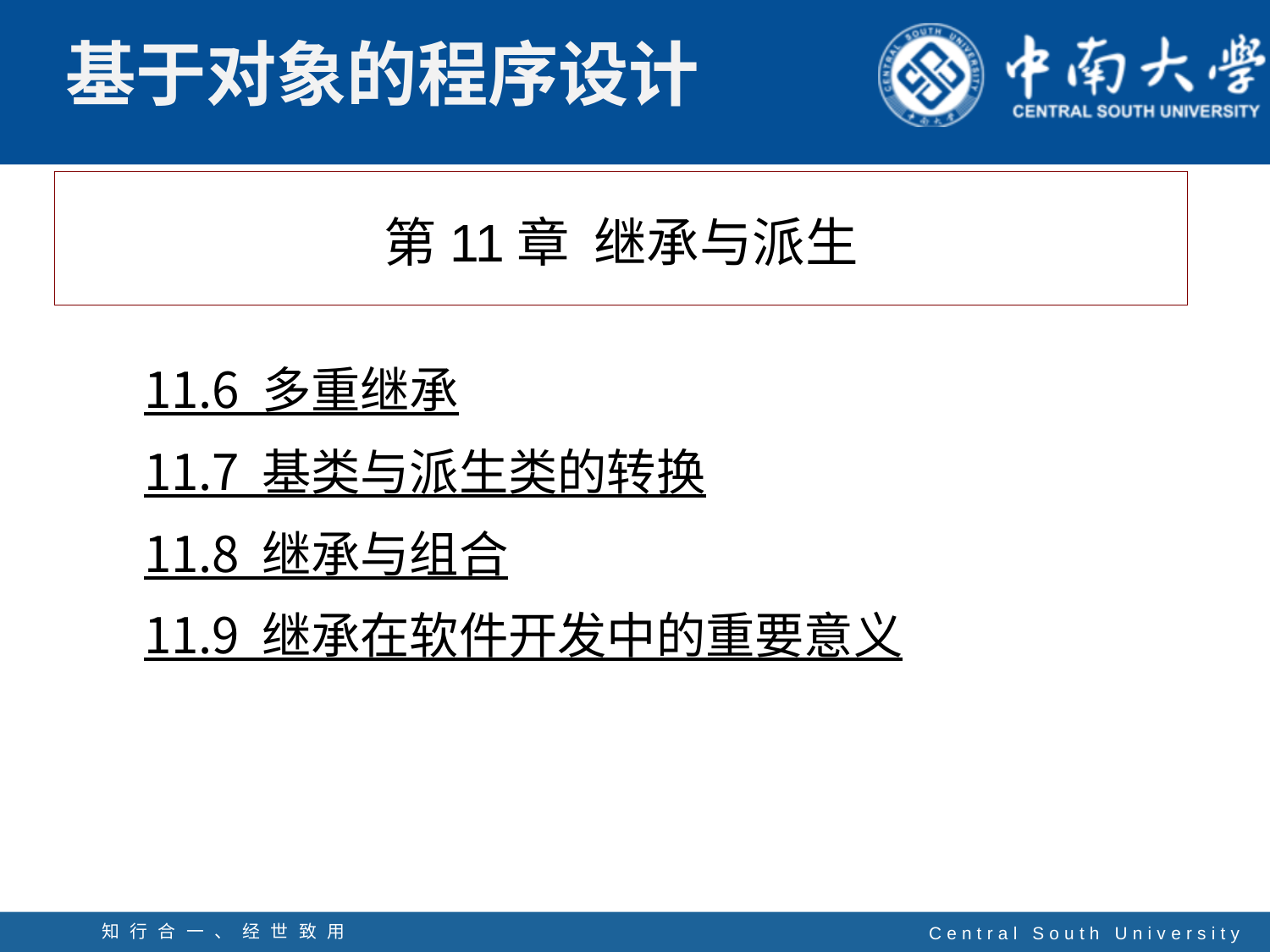

第11章  继承与派生
11.6  多重继承
11.7  基类与派生类的转换
11.8  继承与组合
11.9  继承在软件开发中的重要意义

知行合一、经世致用
自强不息 厚德载物
Central South University